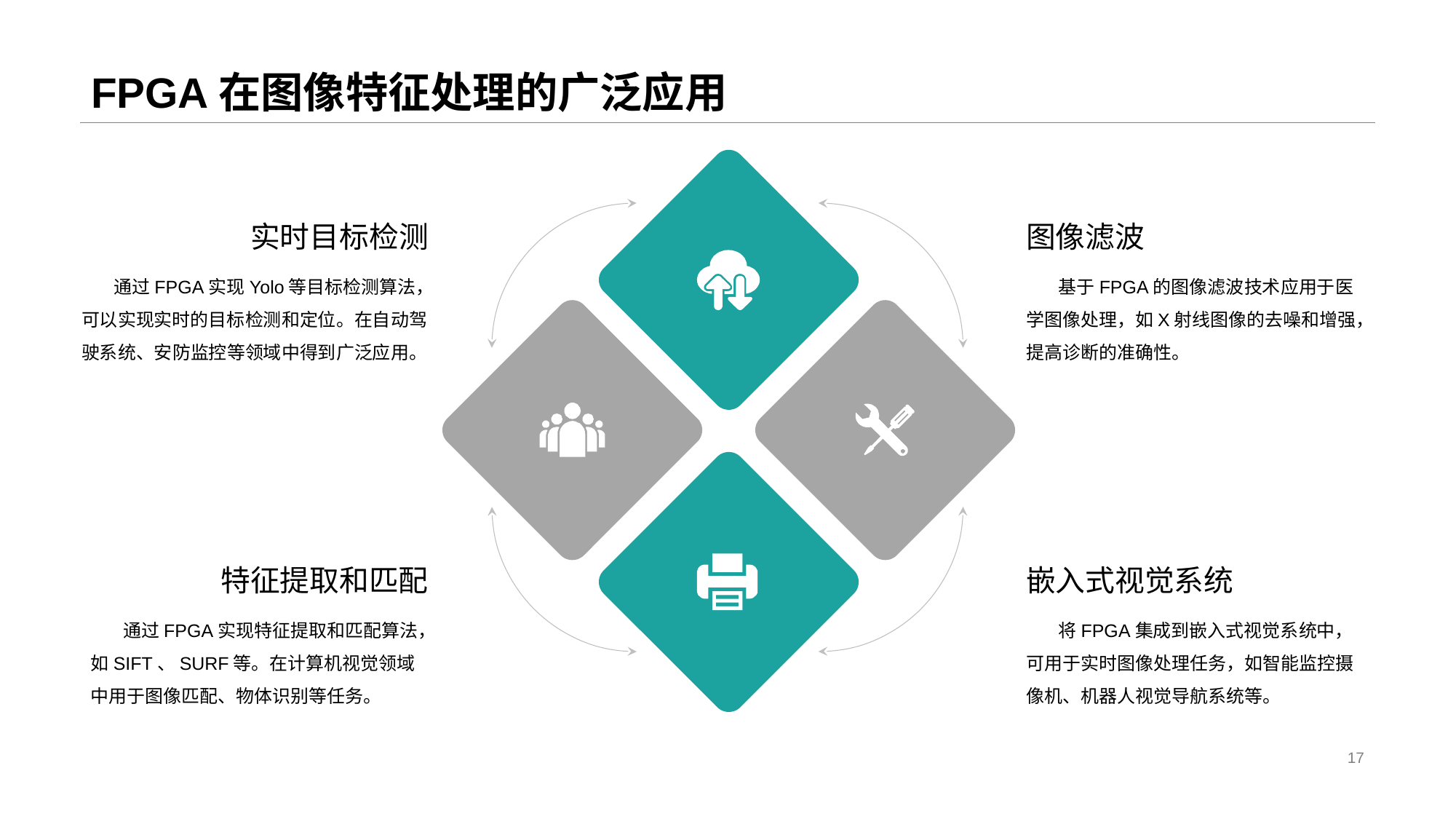

# FPGA在图像特征处理的广泛应用

实时目标检测
图像滤波
       通过FPGA实现Yolo等目标检测算法，可以实现实时的目标检测和定位。在自动驾驶系统、安防监控等领域中得到广泛应用。
       基于FPGA的图像滤波技术应用于医学图像处理，如X射线图像的去噪和增强，提高诊断的准确性。
特征提取和匹配
嵌入式视觉系统
       通过FPGA实现特征提取和匹配算法，如SIFT、SURF等。在计算机视觉领域中用于图像匹配、物体识别等任务。
       将FPGA集成到嵌入式视觉系统中，可用于实时图像处理任务，如智能监控摄像机、机器人视觉导航系统等。
17